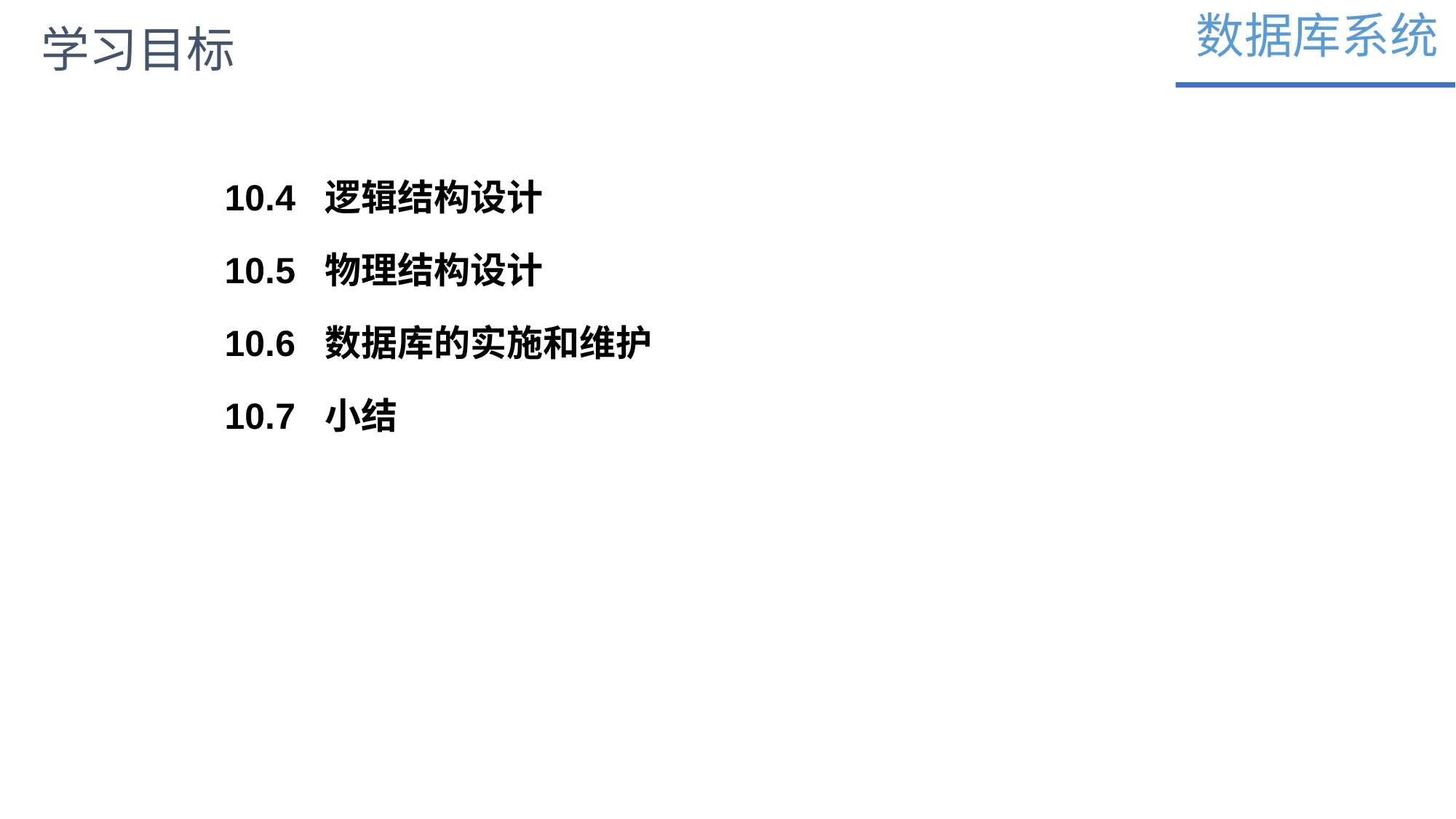

数据库系统
# 学习目标

10.4  逻辑结构设计
10.5  物理结构设计
10.6  数据库的实施和维护
10.7  小结